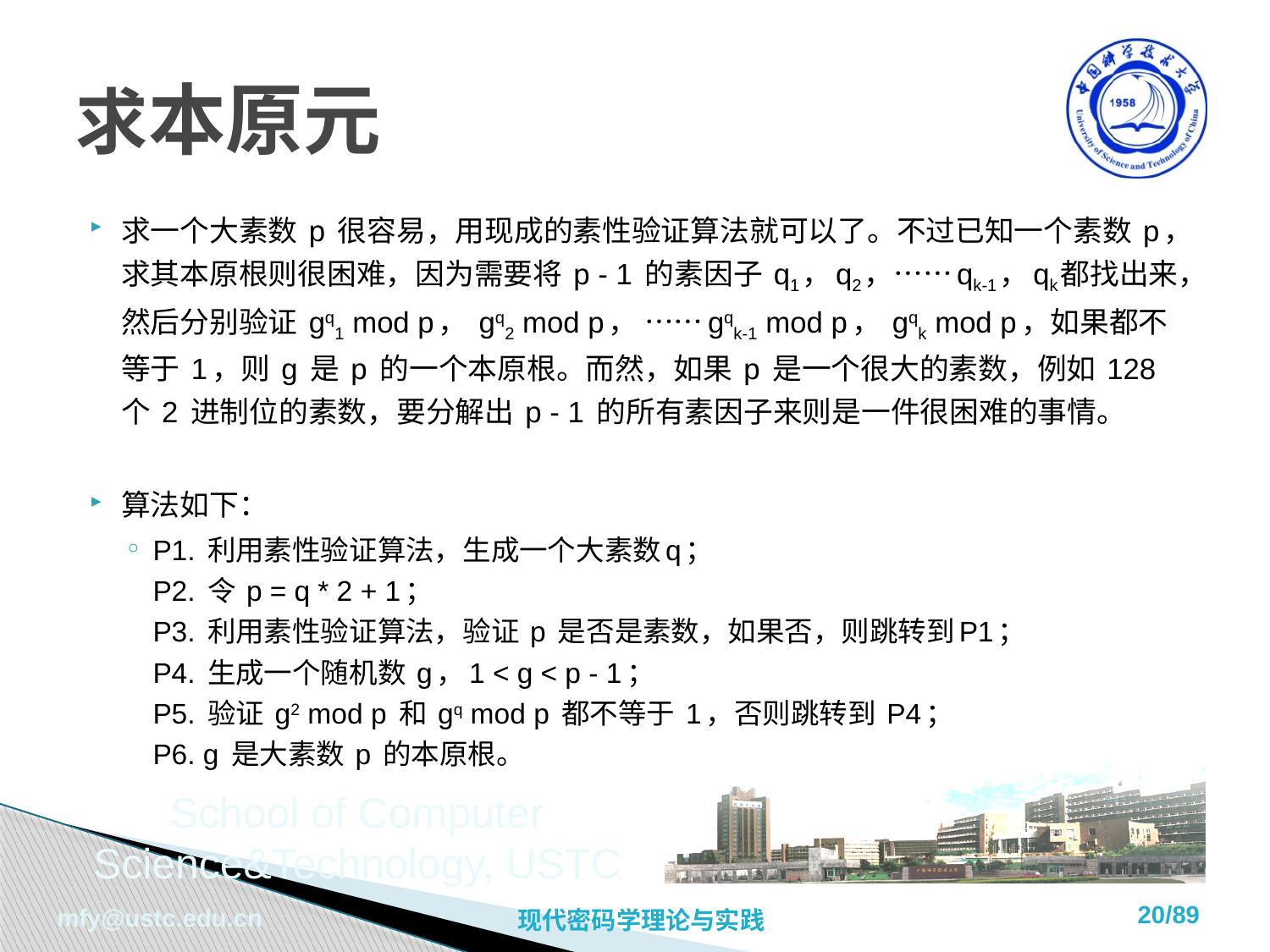

# 求本原元
求一个大素数 p 很容易，用现成的素性验证算法就可以了。不过已知一个素数 p，求其本原根则很困难，因为需要将 p - 1 的素因子 q1，q2，……qk-1，qk都找出来，然后分别验证 gq1 mod p， gq2 mod p， ……gqk-1 mod p， gqk mod p，如果都不等于 1，则 g 是 p 的一个本原根。而然，如果 p 是一个很大的素数，例如 128 个 2 进制位的素数，要分解出 p - 1 的所有素因子来则是一件很困难的事情。

算法如下：
P1. 利用素性验证算法，生成一个大素数q；
P2. 令 p = q * 2 + 1；
P3. 利用素性验证算法，验证 p 是否是素数，如果否，则跳转到P1；
P4. 生成一个随机数 g，1 < g < p - 1；
P5. 验证 g2 mod p 和 gq mod p 都不等于 1，否则跳转到 P4；
P6. g 是大素数 p 的本原根。